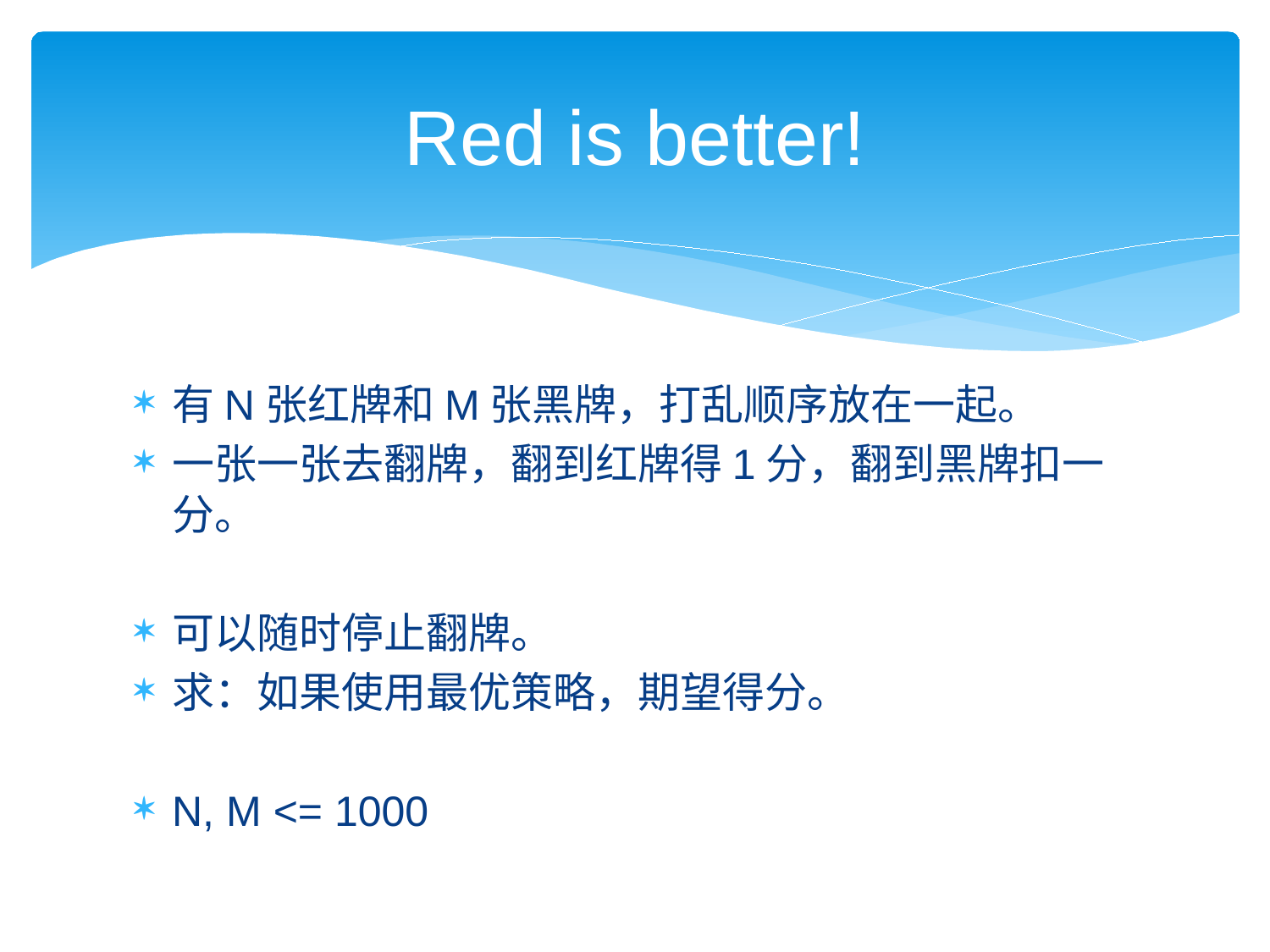

# Red is better!
有N张红牌和M张黑牌，打乱顺序放在一起。
一张一张去翻牌，翻到红牌得1分，翻到黑牌扣一分。

可以随时停止翻牌。
求：如果使用最优策略，期望得分。

N, M <= 1000